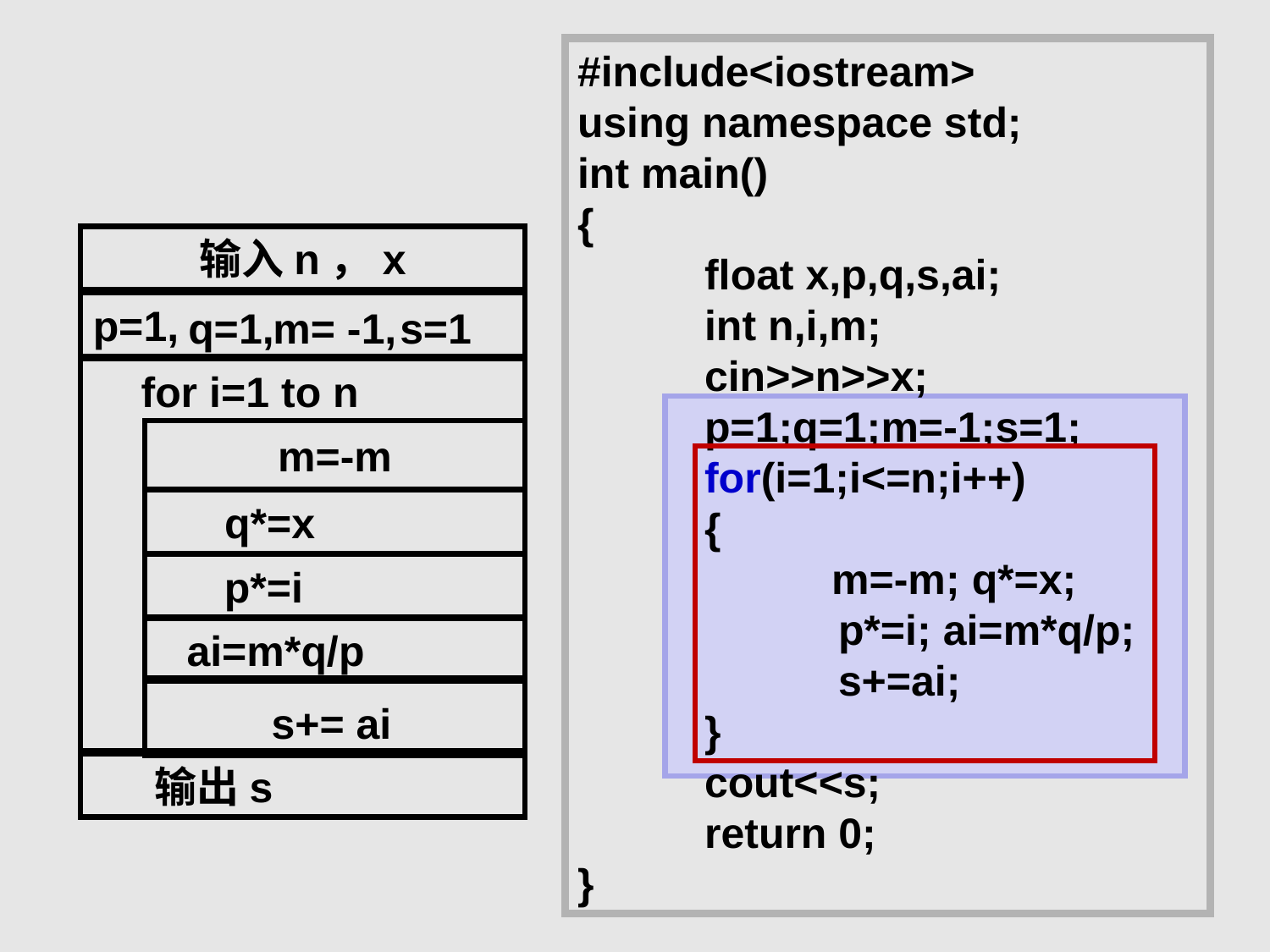

#include<iostream>
using namespace std;
int main()
{
	float x,p,q,s,ai;
	int n,i,m;
	cin>>n>>x;
	p=1;q=1;m=-1;s=1;
	for(i=1;i<=n;i++)
	{
		m=-m; q*=x;
                      p*=i; ai=m*q/p;
                      s+=ai;
	}
	cout<<s;
	return 0;
}
输入n，x
p=1,
q=1,
m= -1,
s=1

for i=1 to n

m=-m

q*=x
p*=i
ai=m*q/p
s+= ai
输出s